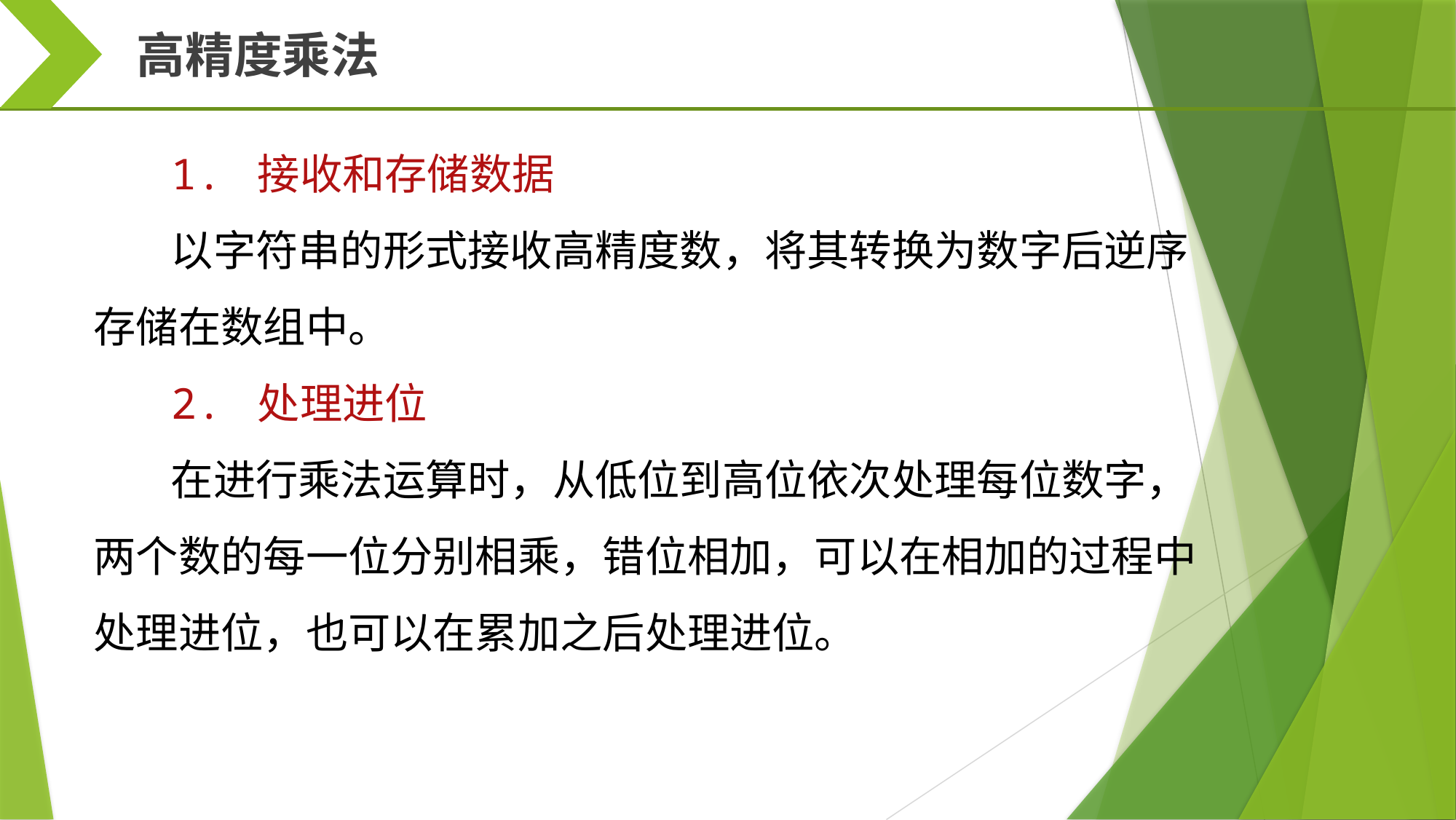

高精度乘法
1. 接收和存储数据
以字符串的形式接收高精度数，将其转换为数字后逆序存储在数组中。
2. 处理进位
在进行乘法运算时，从低位到高位依次处理每位数字，两个数的每一位分别相乘，错位相加，可以在相加的过程中处理进位，也可以在累加之后处理进位。